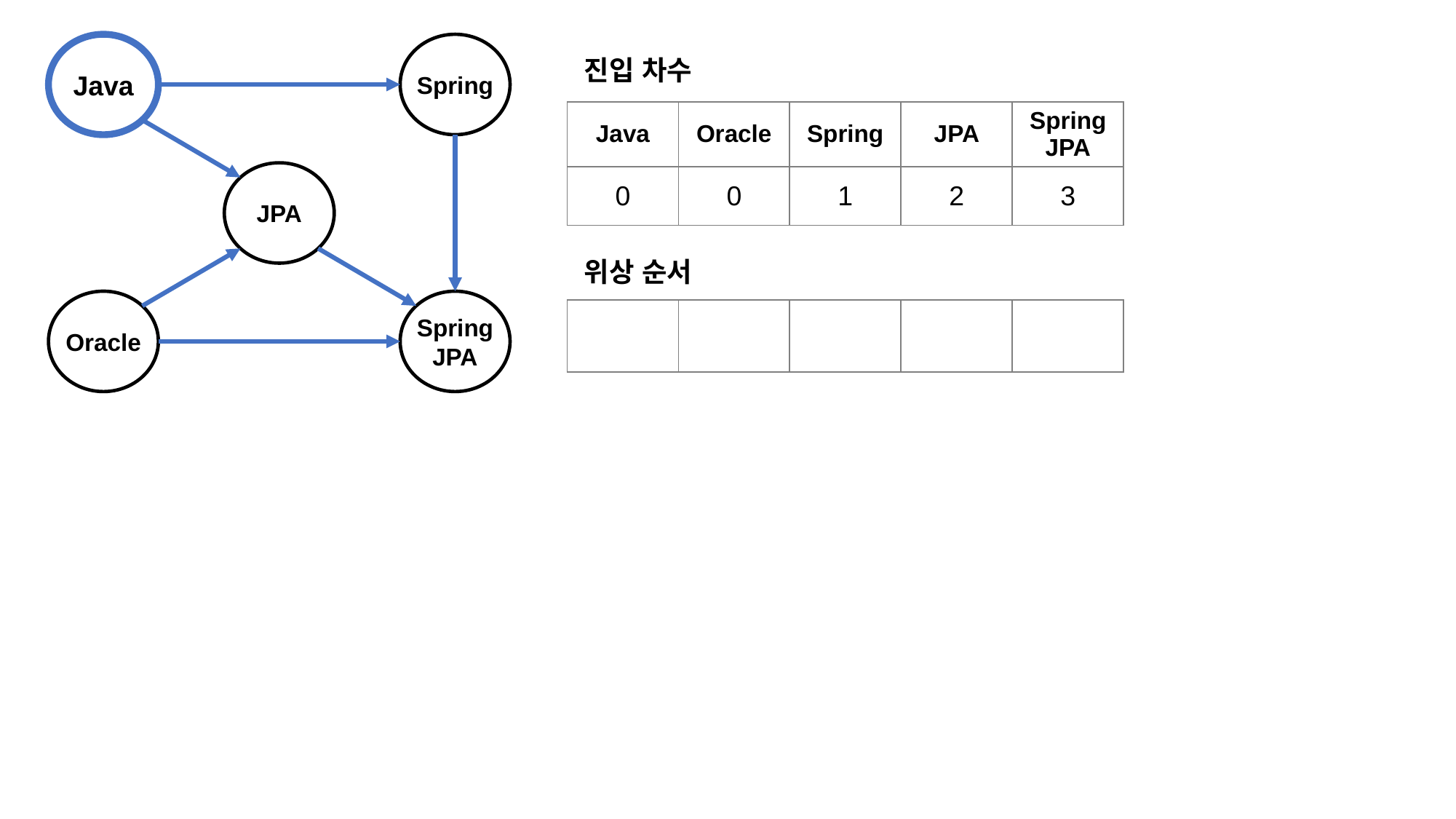

Java
Spring
진입 차수
| Java | Oracle | Spring | JPA | Spring JPA |
| --- | --- | --- | --- | --- |
| 0 | 0 | 1 | 2 | 3 |
JPA
위상 순서
Oracle
Spring
JPA
| Spring SPA |  |  |  |  |
| --- | --- | --- | --- | --- |